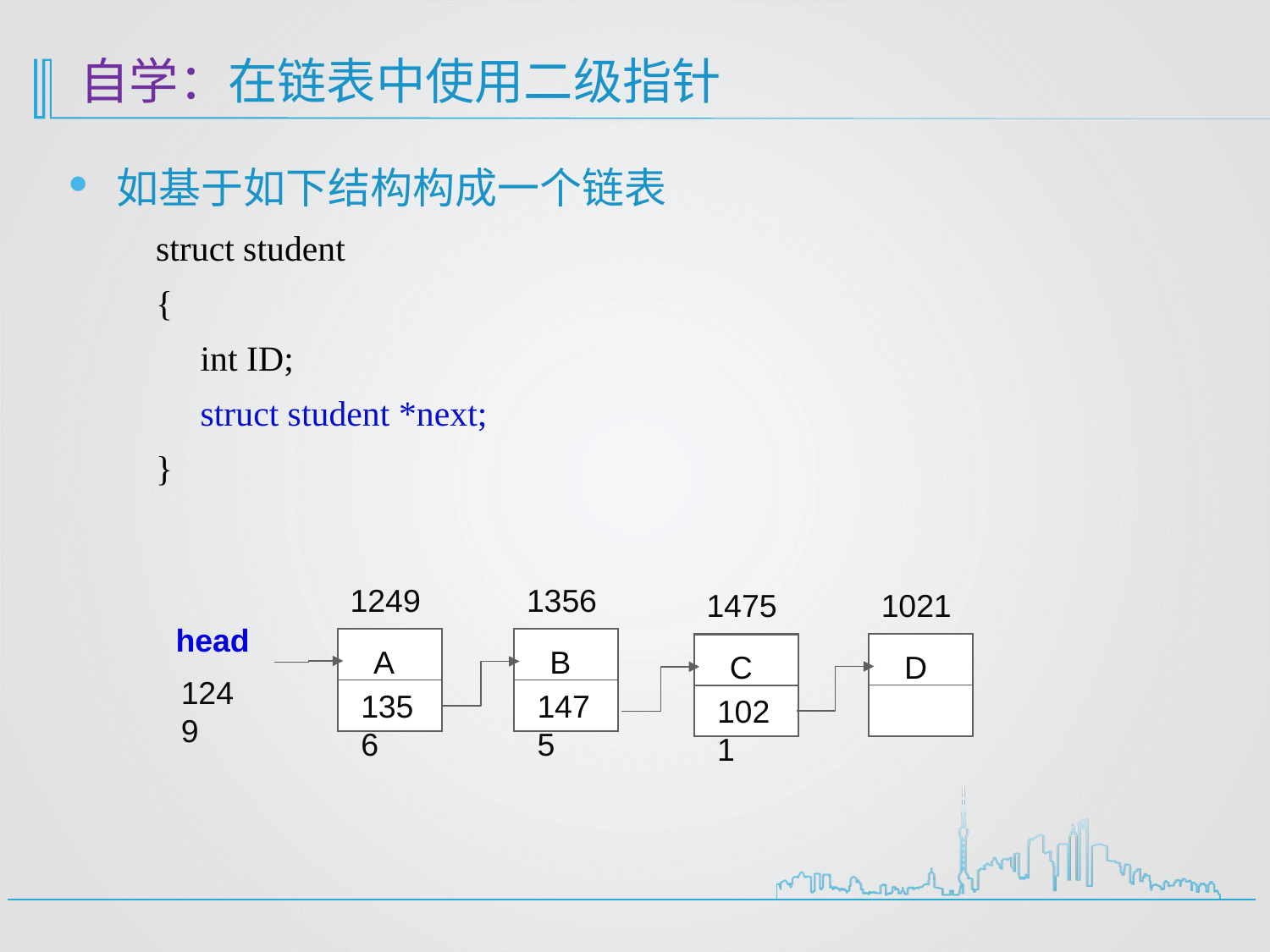

# 自学：在链表中使用二级指针
如基于如下结构构成一个链表
struct student
{
     int ID;
     struct student *next;
}

1249

  A
1356
1356

  B
1475
1021

  D

1475

  C
1021
head
1249